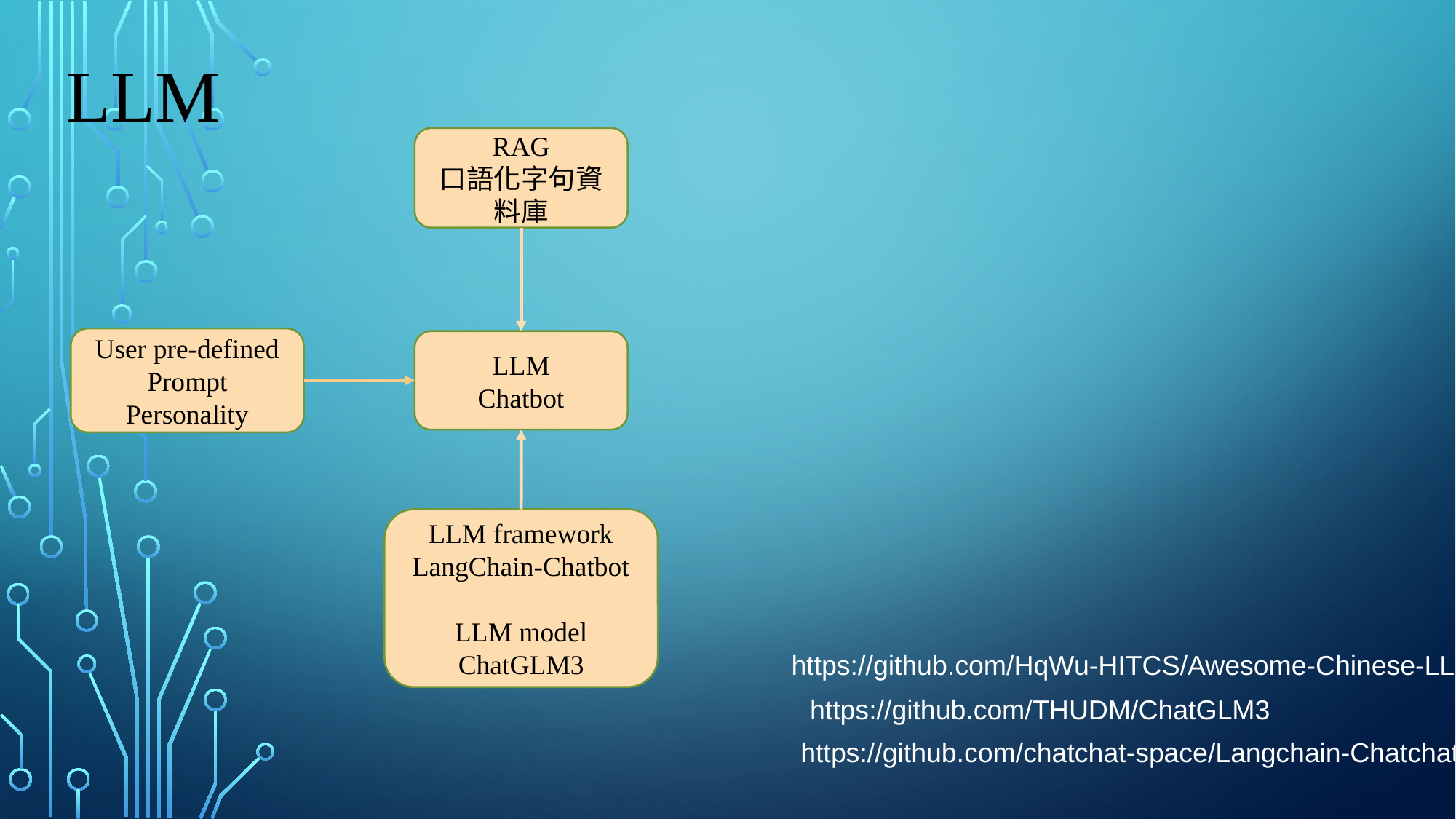

LLM
RAG
口語化字句資料庫
User pre-defined
Prompt Personality
LLM
Chatbot
LLM framework
LangChain-Chatbot

LLM model
ChatGLM3
https://github.com/HqWu-HITCS/Awesome-Chinese-LLM
https://github.com/THUDM/ChatGLM3
https://github.com/chatchat-space/Langchain-Chatchat